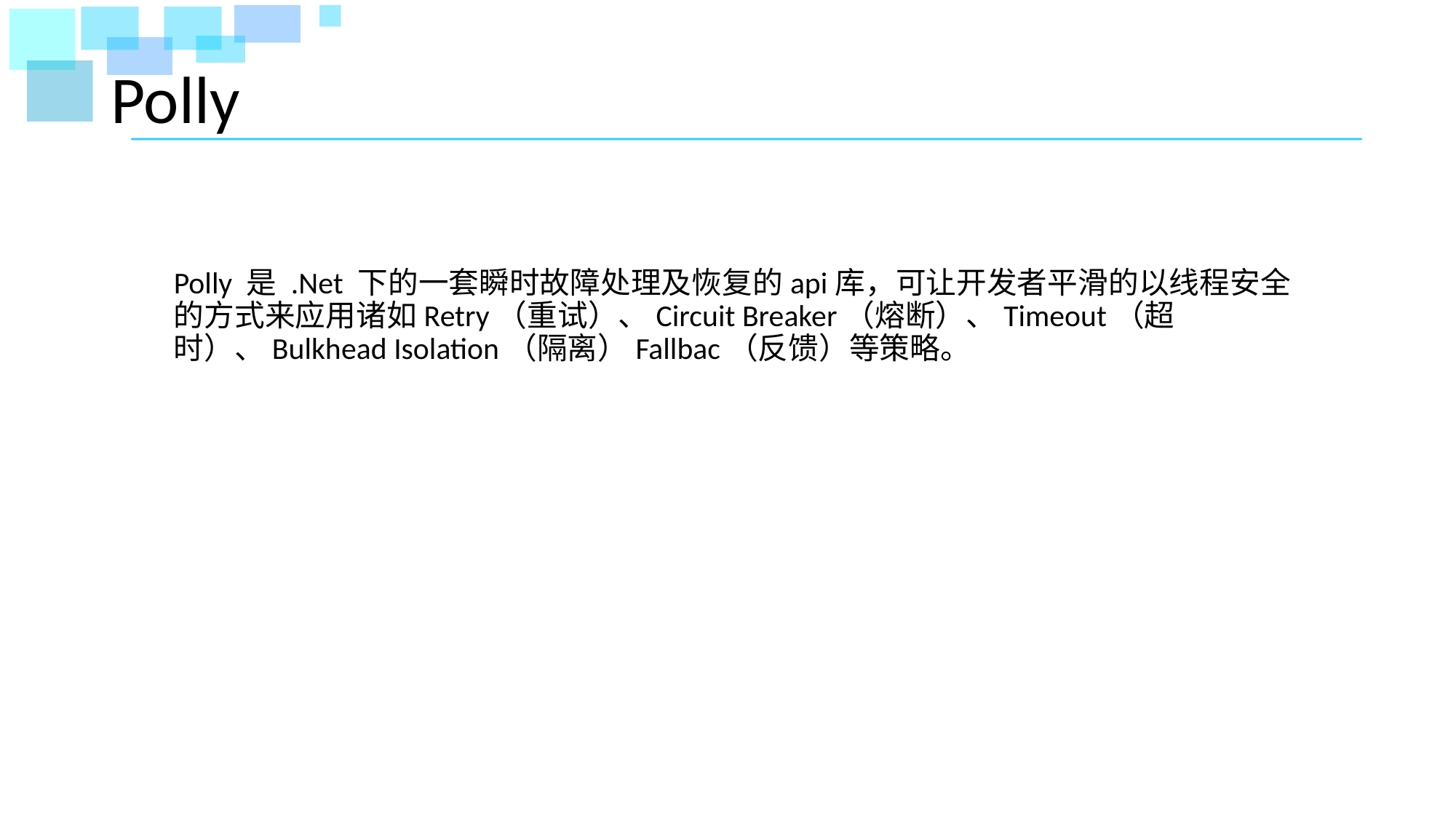

# Polly
Polly 是 .Net 下的一套瞬时故障处理及恢复的api库，可让开发者平滑的以线程安全的方式来应用诸如Retry（重试）、Circuit Breaker（熔断）、Timeout（超时）、Bulkhead Isolation（隔离）Fallbac（反馈）等策略。